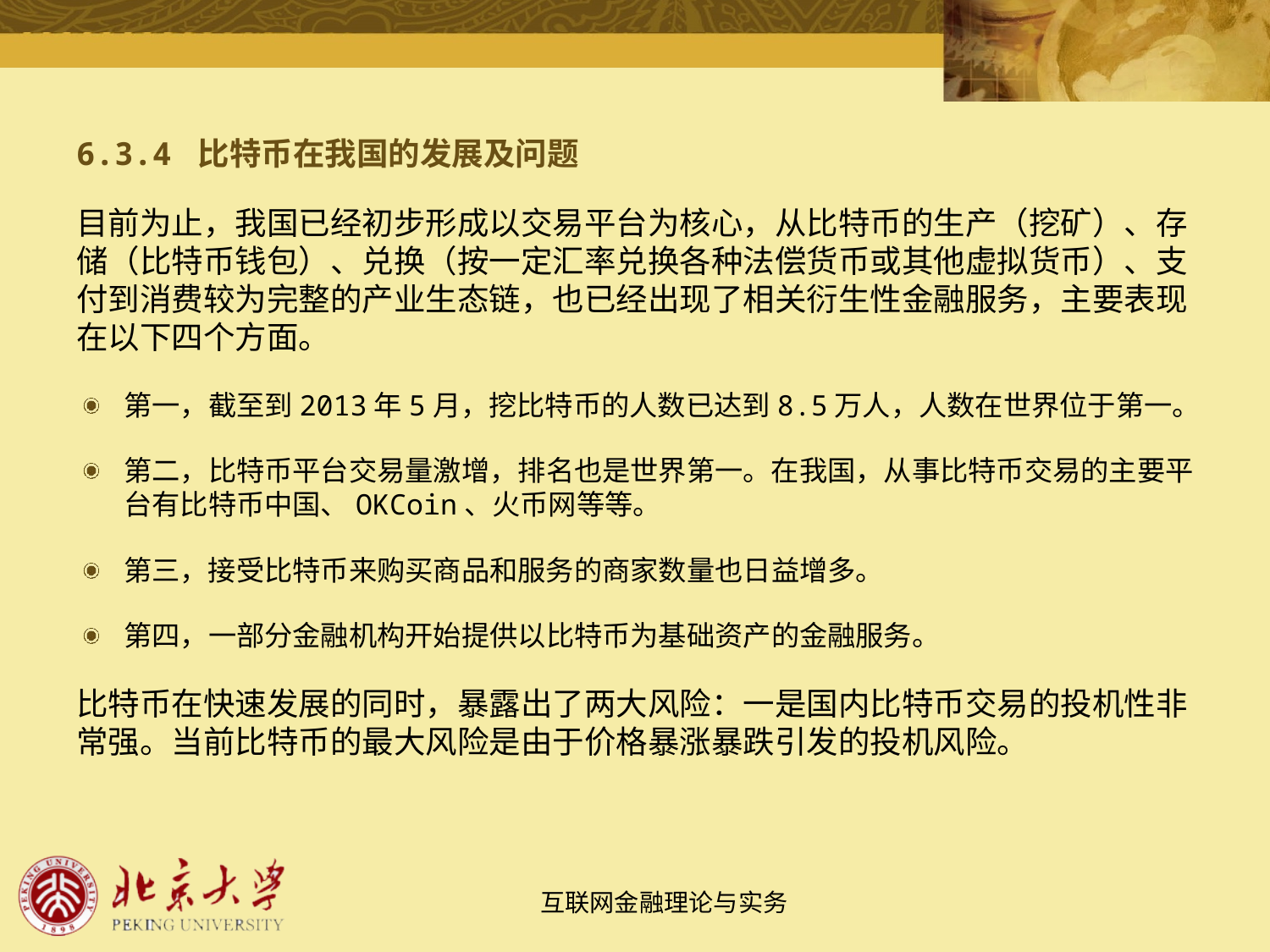

6.3.4 比特币在我国的发展及问题
目前为止，我国已经初步形成以交易平台为核心，从比特币的生产（挖矿）、存储（比特币钱包）、兑换（按一定汇率兑换各种法偿货币或其他虚拟货币）、支付到消费较为完整的产业生态链，也已经出现了相关衍生性金融服务，主要表现在以下四个方面。
第一，截至到2013年5月，挖比特币的人数已达到8.5万人，人数在世界位于第一。
第二，比特币平台交易量激增，排名也是世界第一。在我国，从事比特币交易的主要平台有比特币中国、OKCoin、火币网等等。
第三，接受比特币来购买商品和服务的商家数量也日益增多。
第四，一部分金融机构开始提供以比特币为基础资产的金融服务。
比特币在快速发展的同时，暴露出了两大风险：一是国内比特币交易的投机性非常强。当前比特币的最大风险是由于价格暴涨暴跌引发的投机风险。